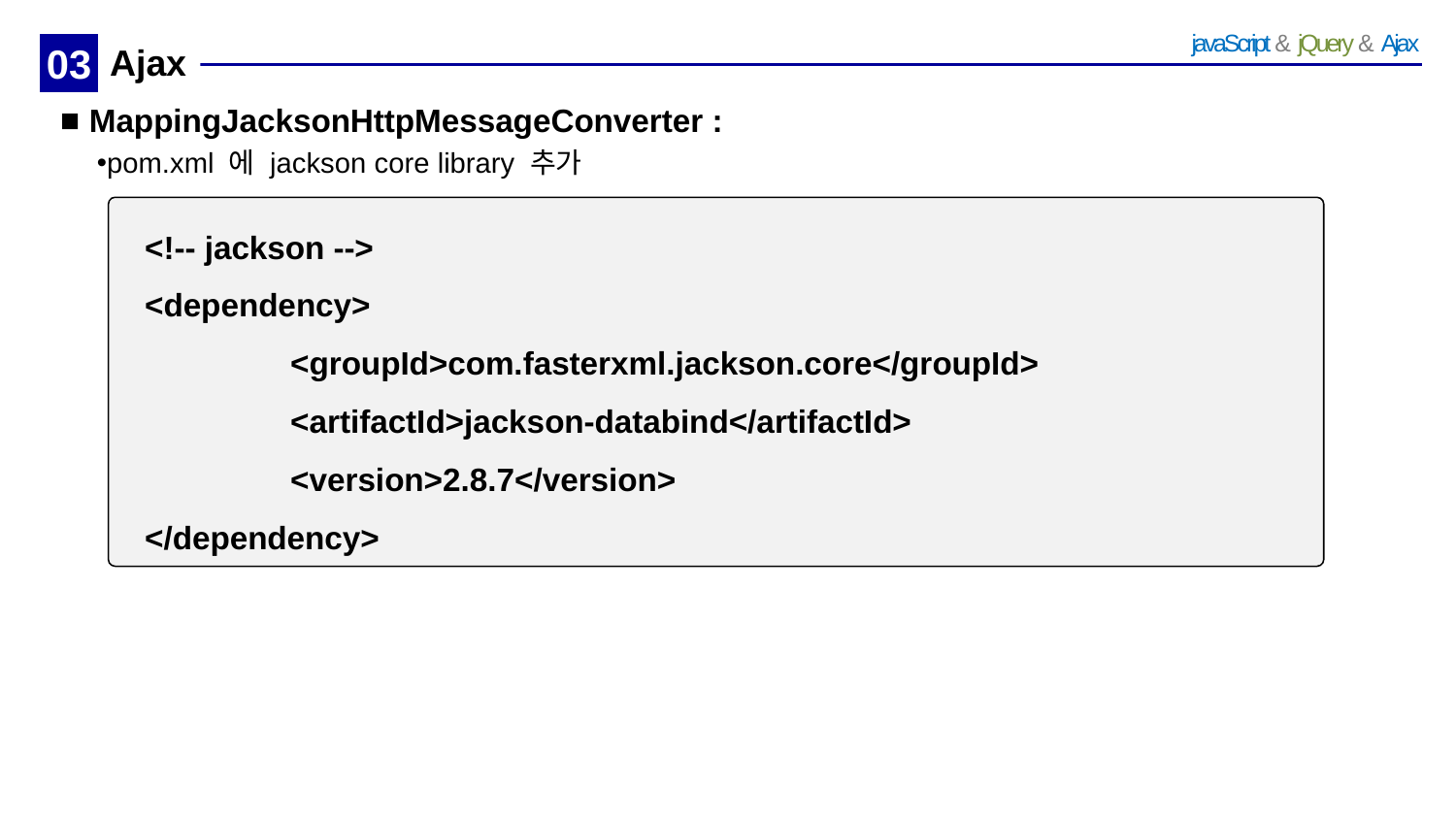

03
# Ajax
MappingJacksonHttpMessageConverter :
pom.xml 에 jackson core library 추가
<!-- jackson -->
<dependency>
	<groupId>com.fasterxml.jackson.core</groupId>
	<artifactId>jackson-databind</artifactId>
	<version>2.8.7</version>
</dependency>